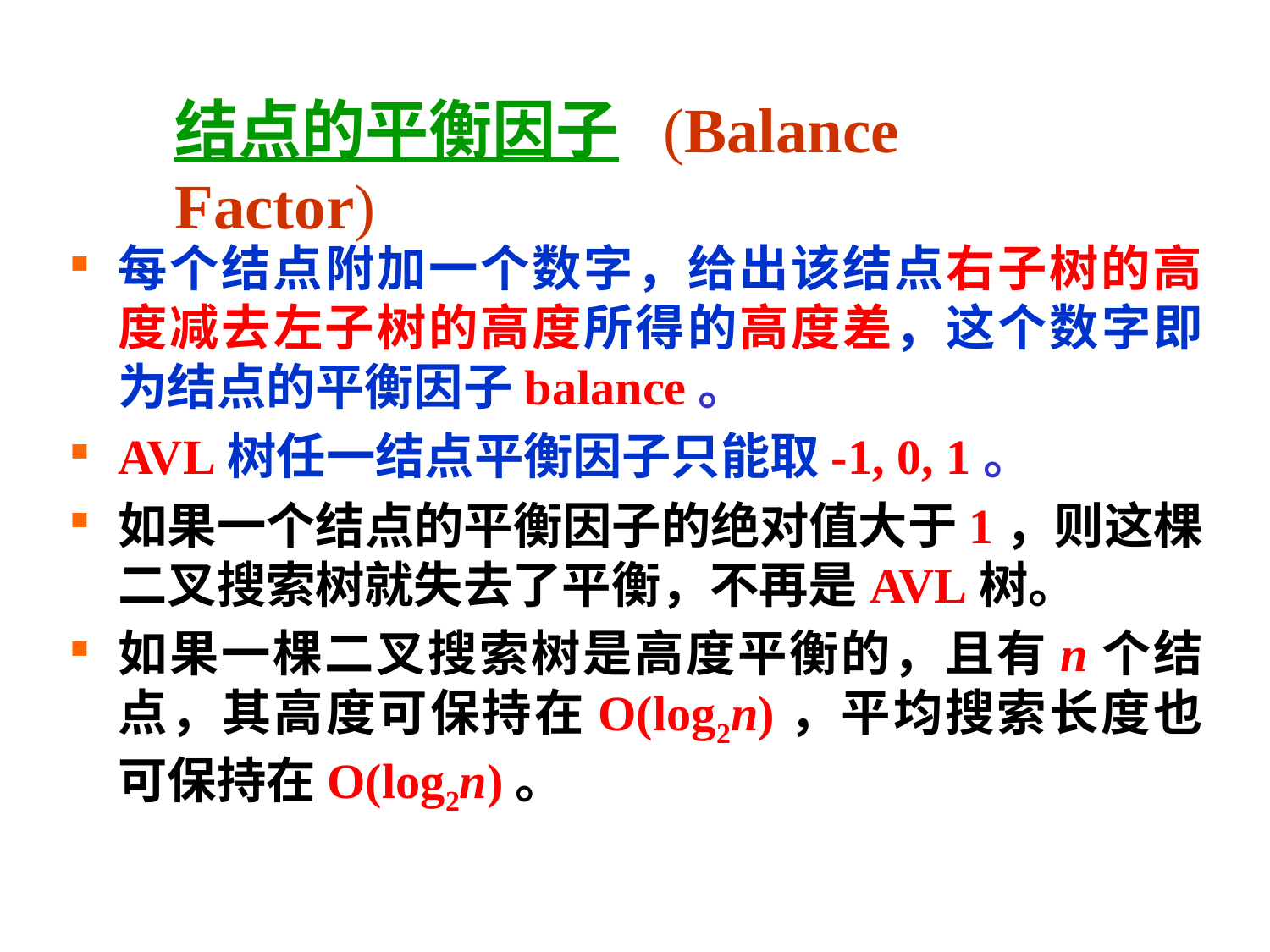

# 结点的平衡因子  (Balance Factor)

每个结点附加一个数字，给出该结点右子树的高度减去左子树的高度所得的高度差，这个数字即为结点的平衡因子balance。
AVL树任一结点平衡因子只能取-1, 0, 1。
如果一个结点的平衡因子的绝对值大于1，则这棵二叉搜索树就失去了平衡，不再是AVL树。
如果一棵二叉搜索树是高度平衡的，且有n个结点，其高度可保持在O(log2n)，平均搜索长度也可保持在O(log2n)。
123